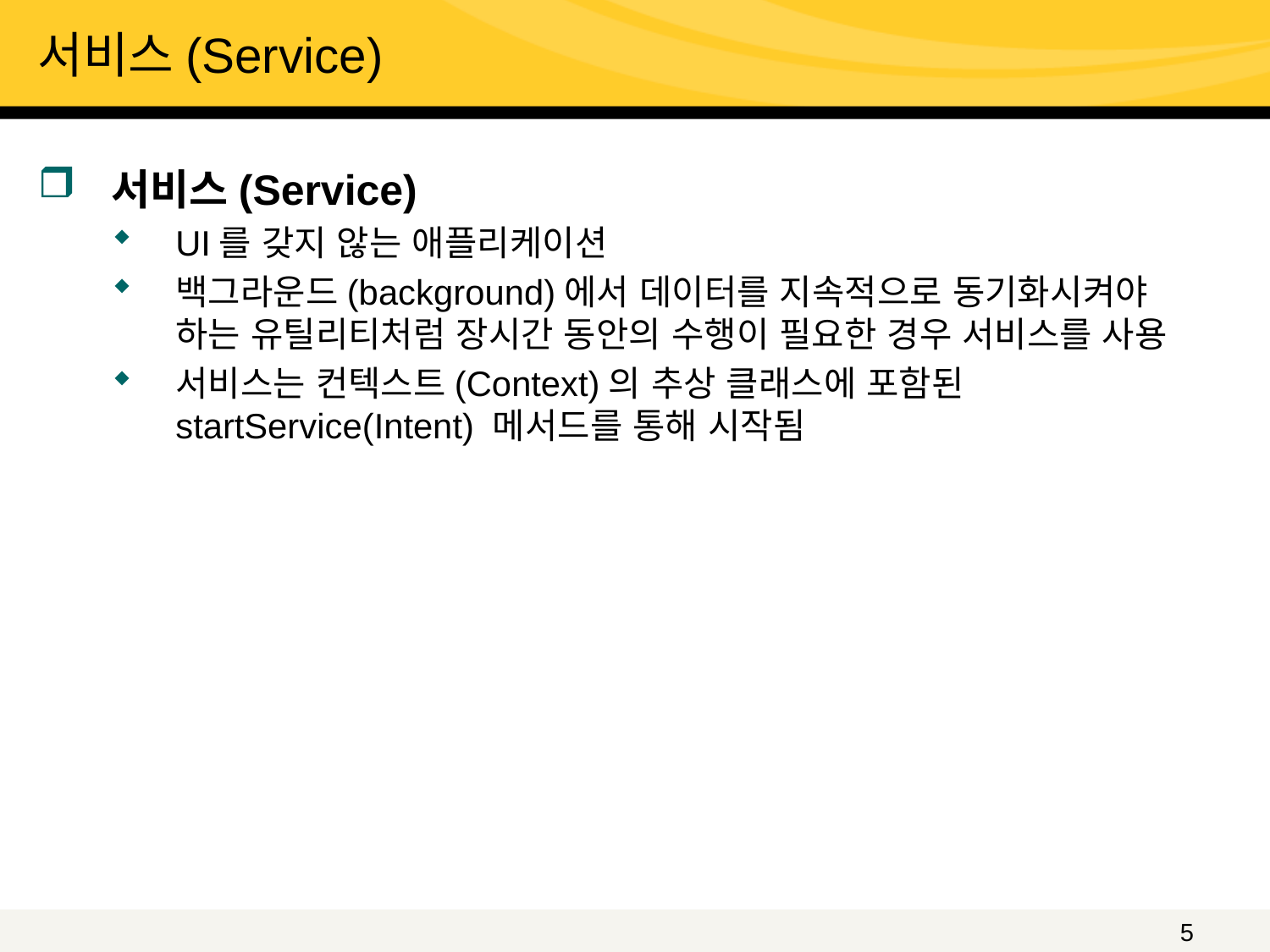

# 서비스(Service)
서비스(Service)
UI를 갖지 않는 애플리케이션
백그라운드(background)에서 데이터를 지속적으로 동기화시켜야 하는 유틸리티처럼 장시간 동안의 수행이 필요한 경우 서비스를 사용
서비스는 컨텍스트(Context)의 추상 클래스에 포함된 startService(Intent) 메서드를 통해 시작됨

5